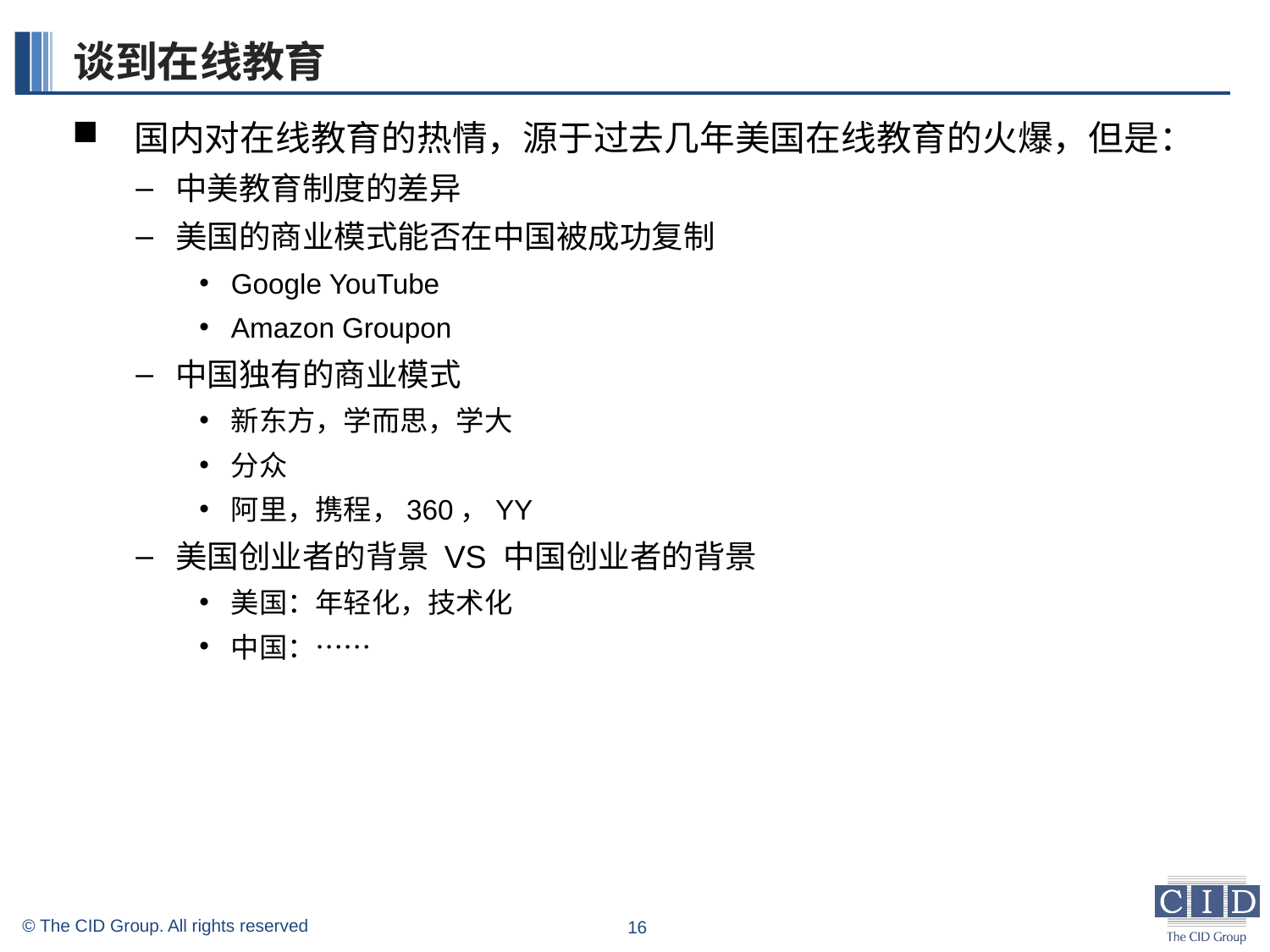

# 谈到在线教育
国内对在线教育的热情，源于过去几年美国在线教育的火爆，但是：
中美教育制度的差异
美国的商业模式能否在中国被成功复制
Google YouTube
Amazon Groupon
中国独有的商业模式
新东方，学而思，学大
分众
阿里，携程，360，YY
美国创业者的背景 VS 中国创业者的背景
美国：年轻化，技术化
中国：……